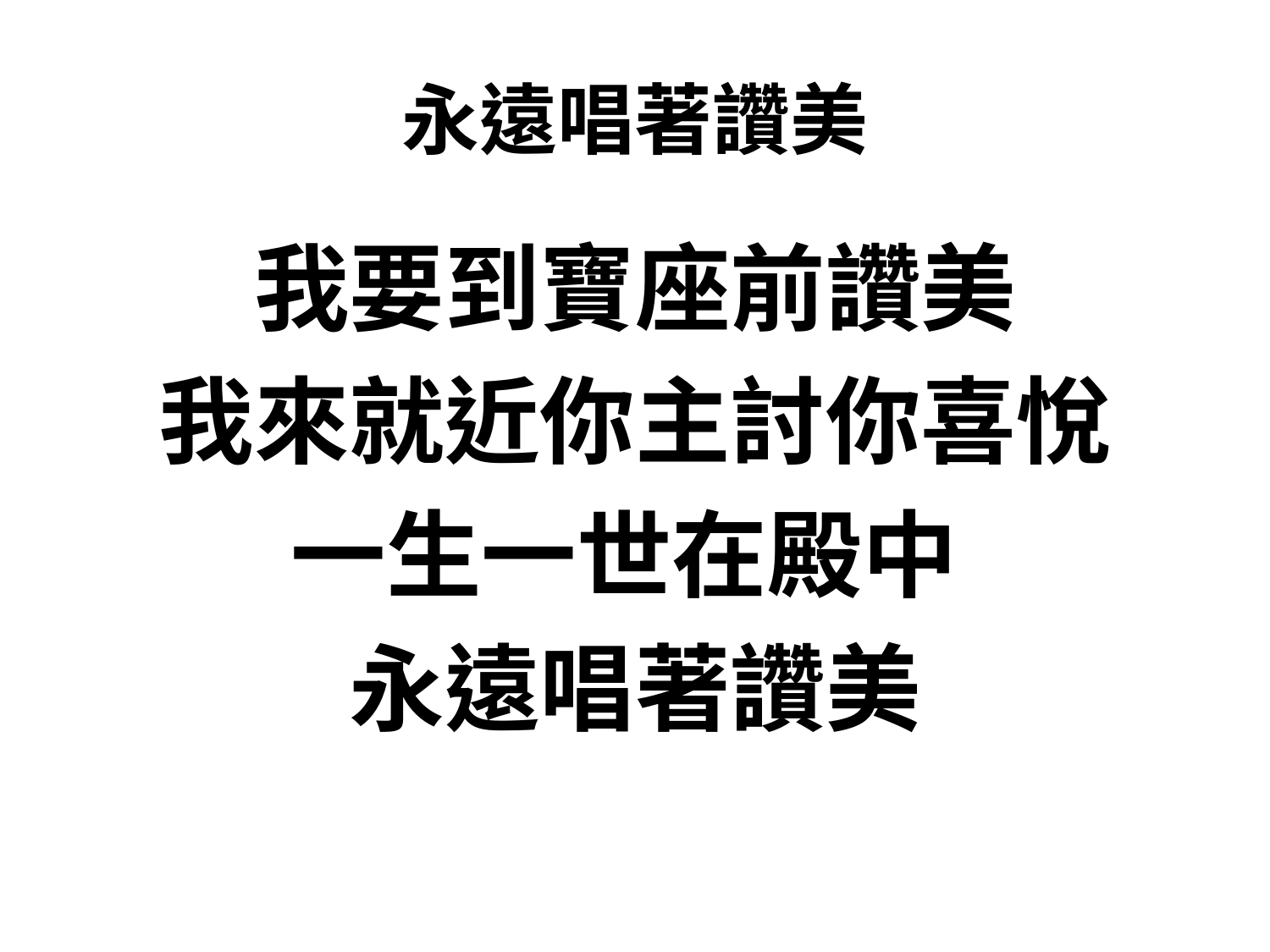

# 永遠唱著讚美
我要到寶座前讚美
我來就近你主討你喜悅
一生一世在殿中
永遠唱著讚美